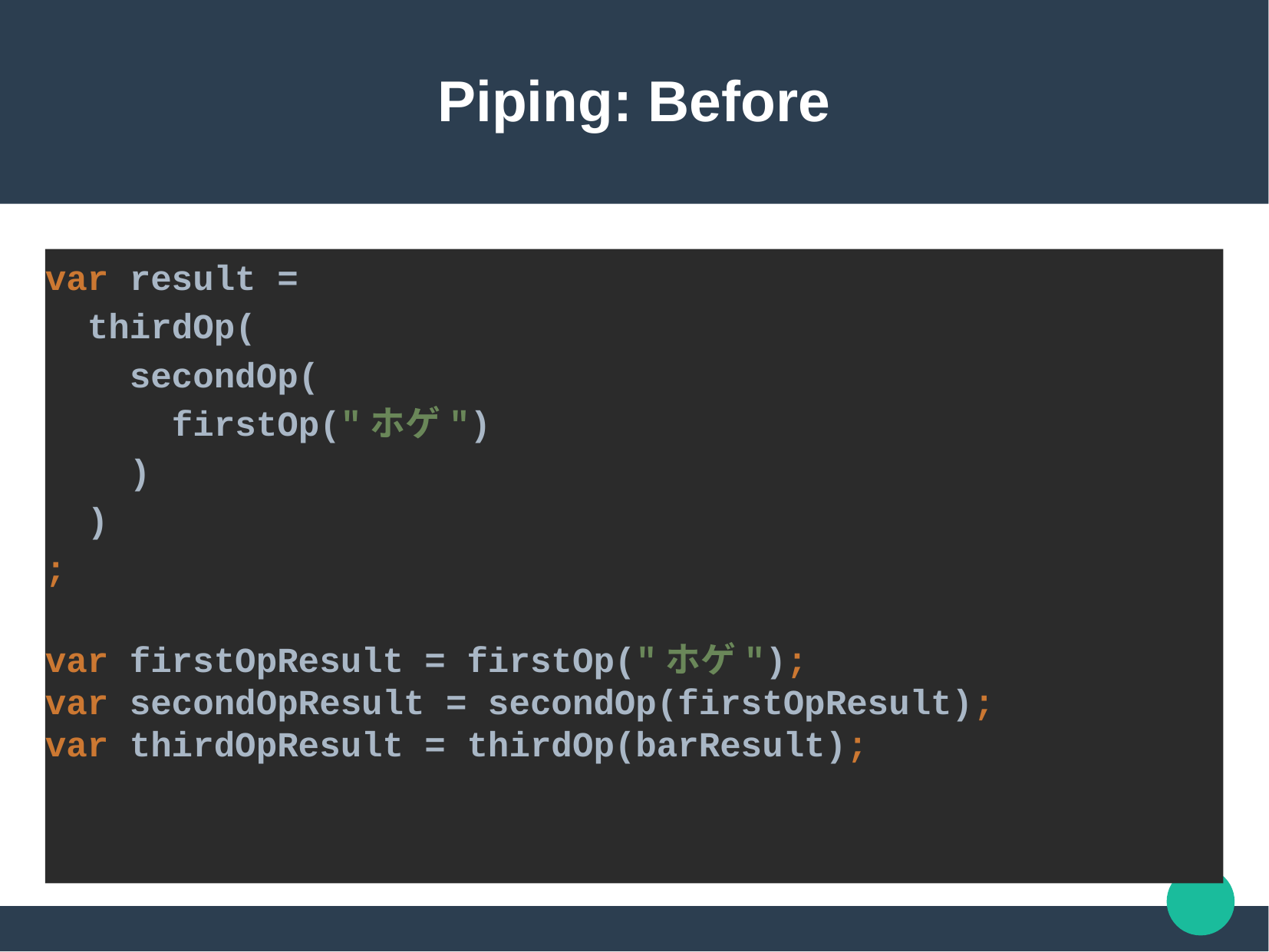

Piping: Before
var result =
  thirdOp(
    secondOp(
      firstOp("ホゲ")
    )
  )
;
var firstOpResult = firstOp("ホゲ");
var secondOpResult = secondOp(firstOpResult);
var thirdOpResult = thirdOp(barResult);